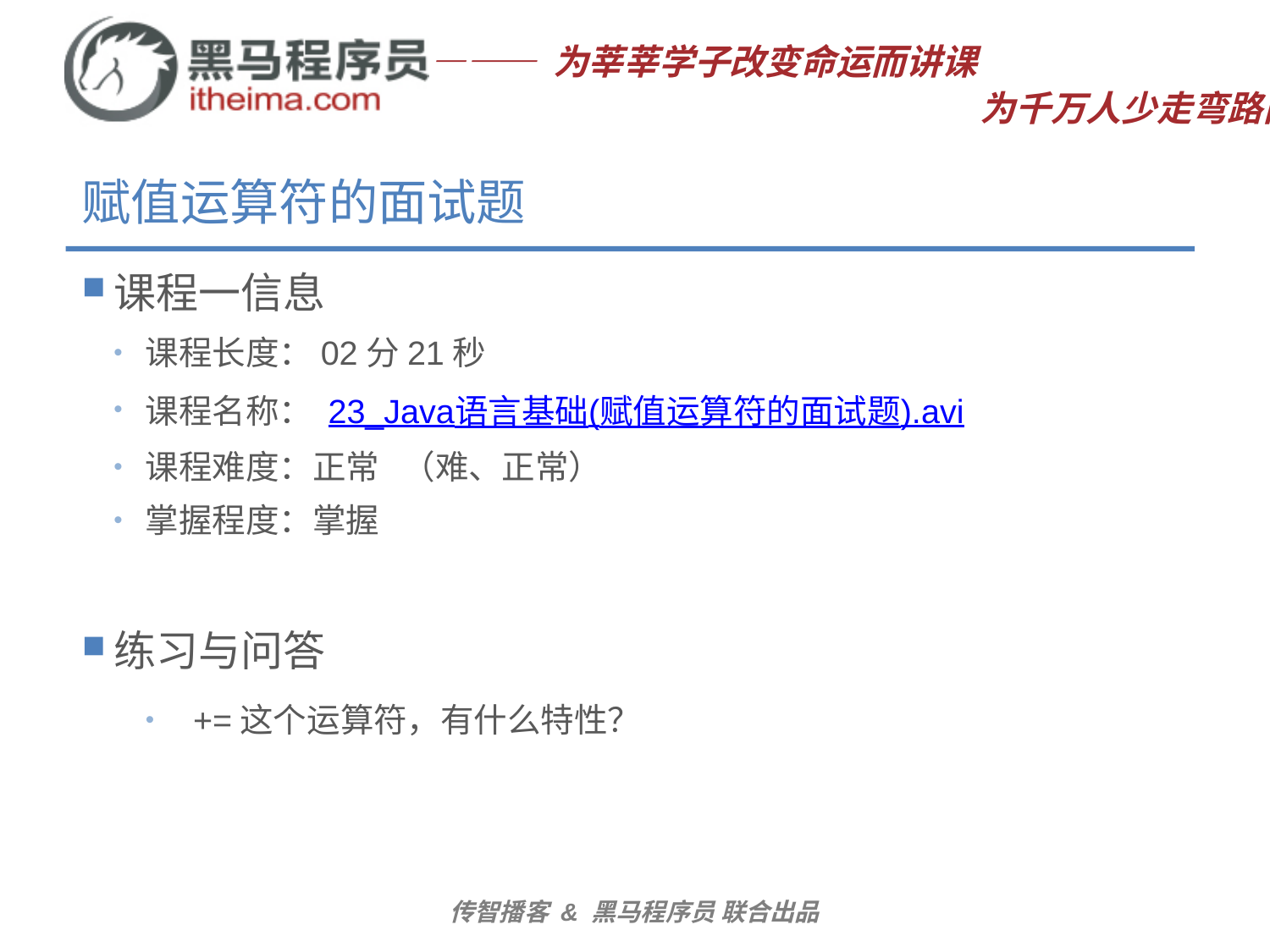

# 赋值运算符的面试题
课程一信息
课程长度：02分21秒
课程名称： 23_Java语言基础(赋值运算符的面试题).avi
课程难度：正常   （难、正常）
掌握程度：掌握

练习与问答
+=这个运算符，有什么特性？